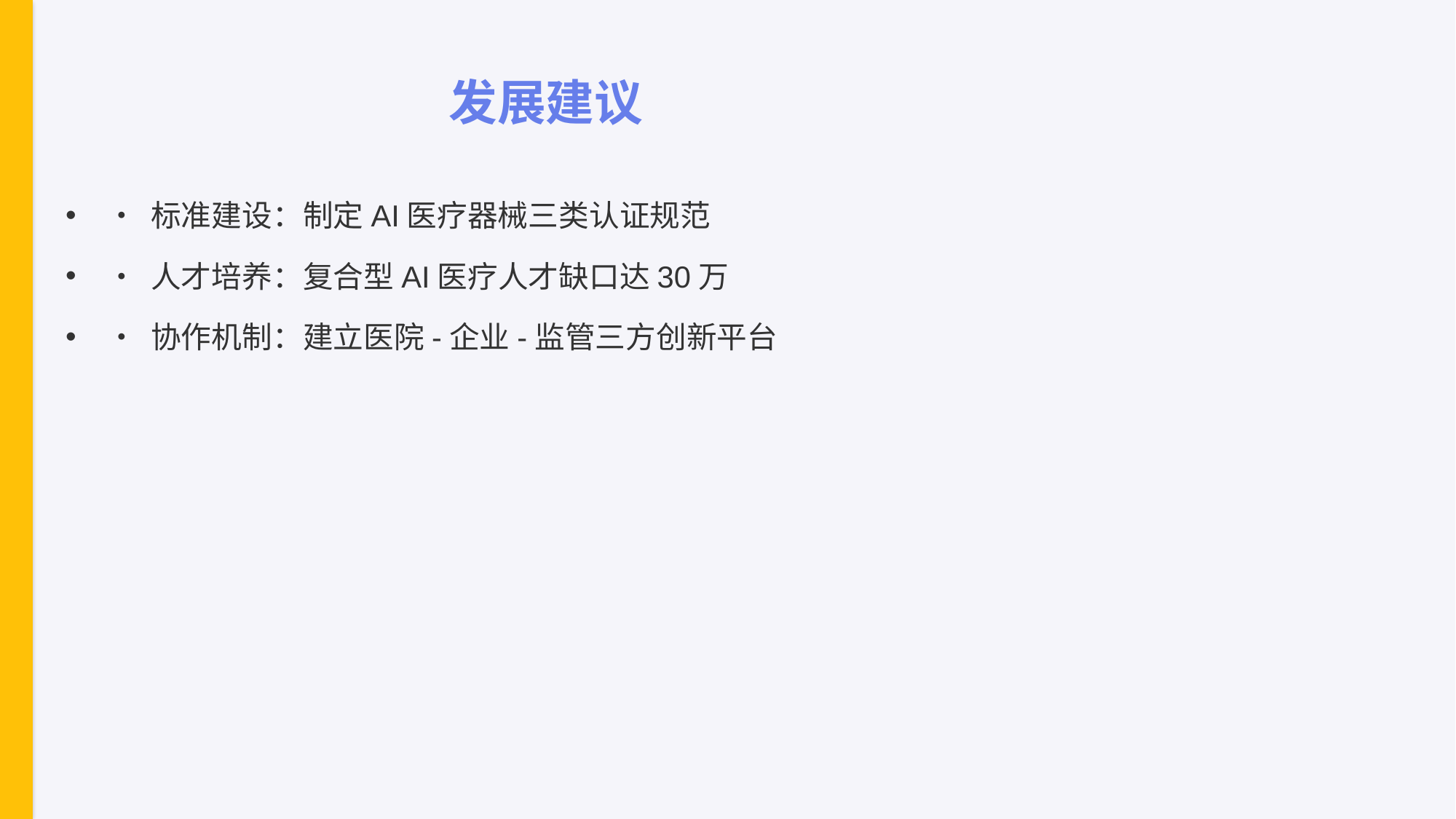

# 发展建议
• 标准建设：制定AI医疗器械三类认证规范
• 人才培养：复合型AI医疗人才缺口达30万
• 协作机制：建立医院-企业-监管三方创新平台